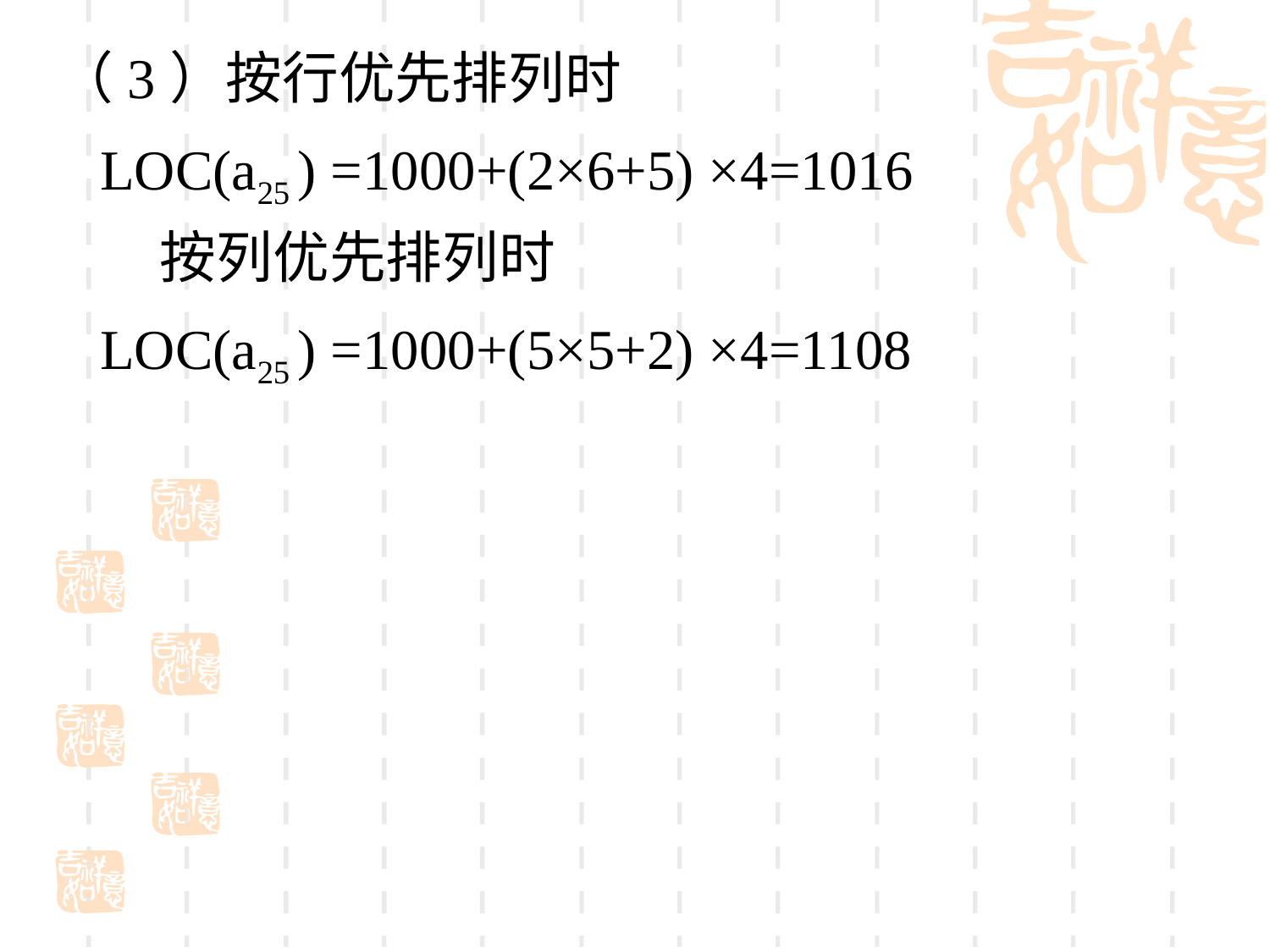

（3）按行优先排列时
   LOC(a25 ) =1000+(2×6+5) ×4=1016
       按列优先排列时
   LOC(a25 ) =1000+(5×5+2) ×4=1108